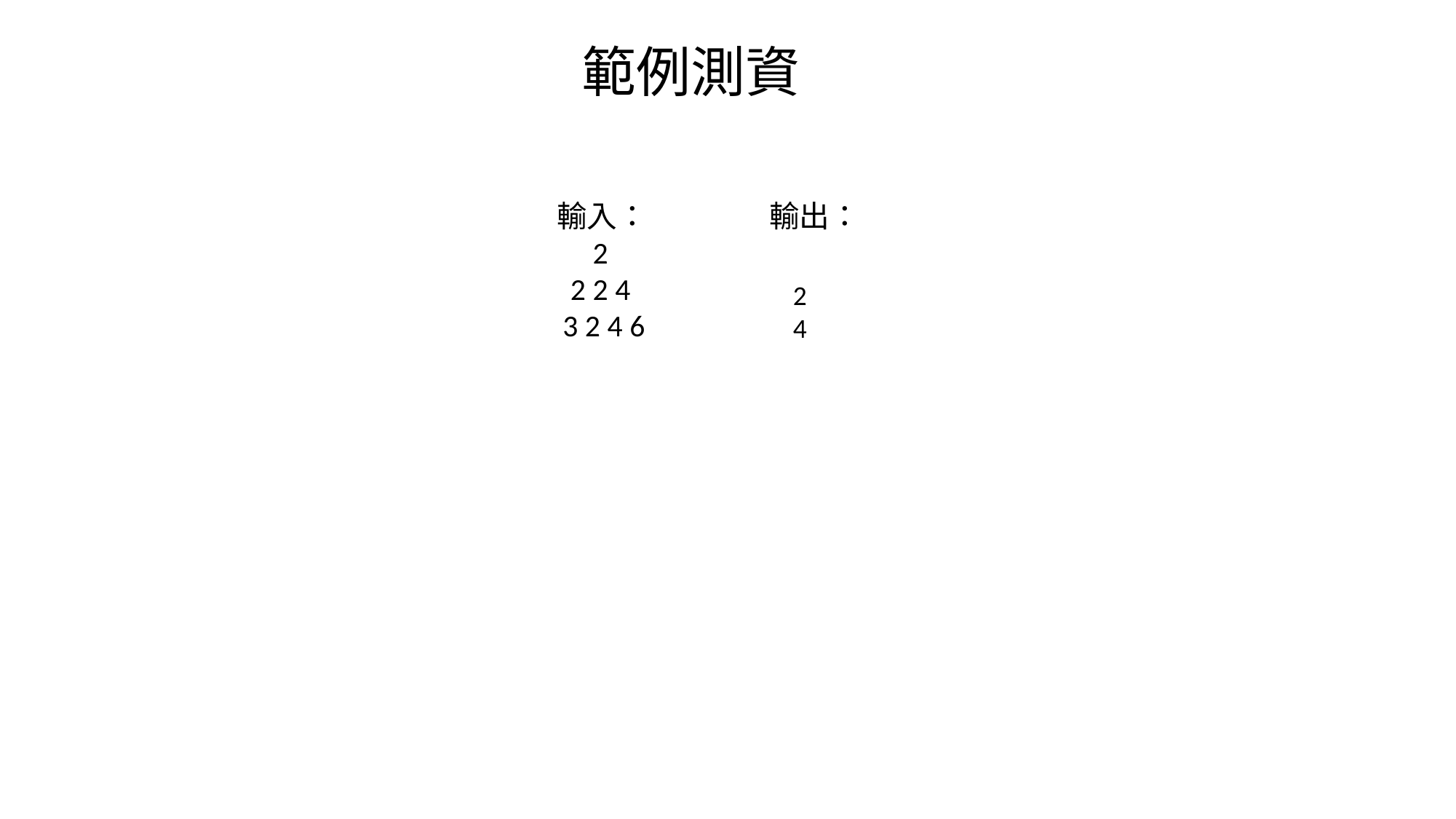

範例測資
輸出：
輸入：2
2 2 4
3 2 4 6
2
4